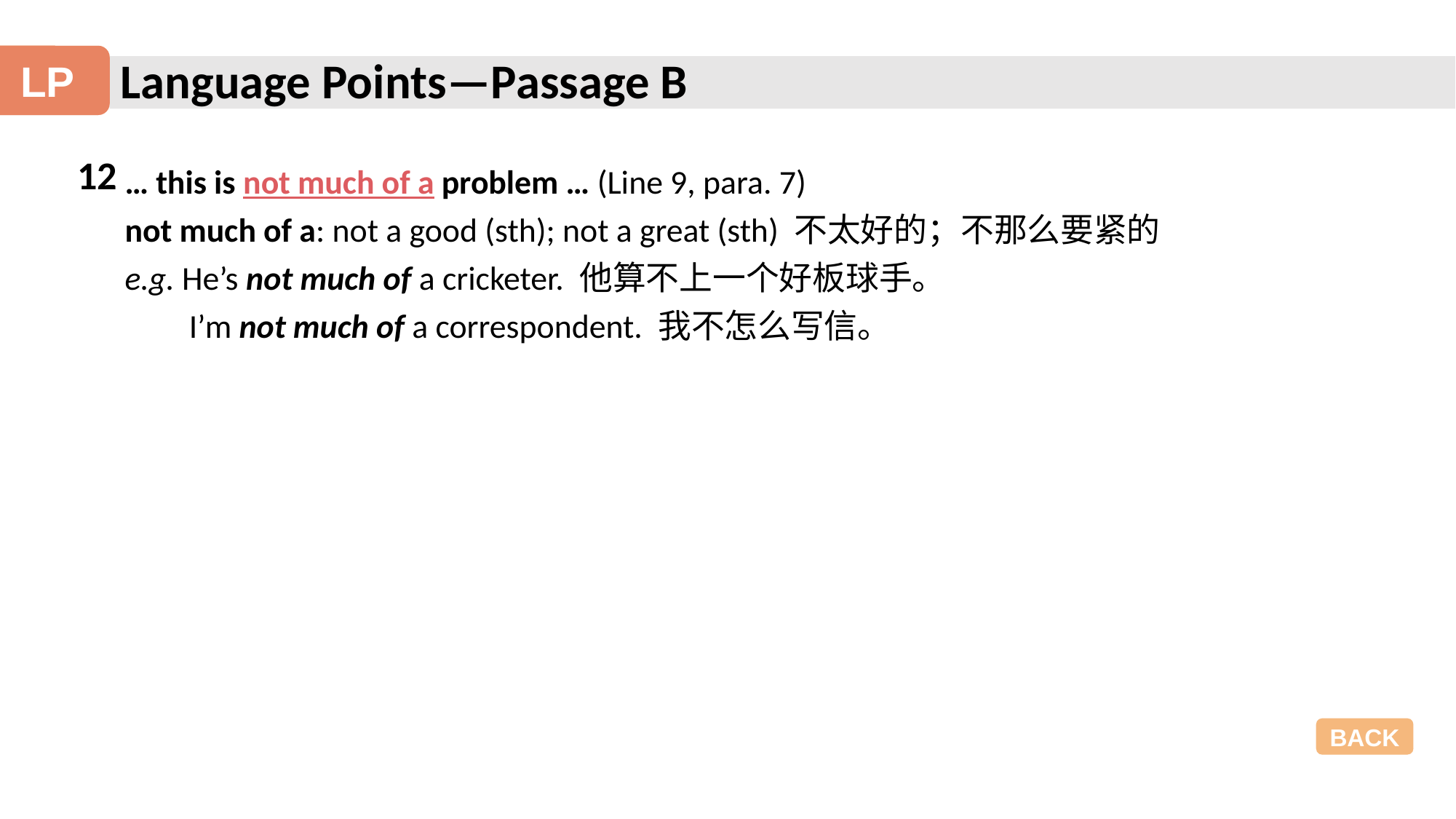

Language Points—Passage B
LP

12
… this is not much of a problem … (Line 9, para. 7)
not much of a: not a good (sth); not a great (sth) 不太好的；不那么要紧的
e.g. He’s not much of a cricketer. 他算不上一个好板球手。
I’m not much of a correspondent. 我不怎么写信。
BACK